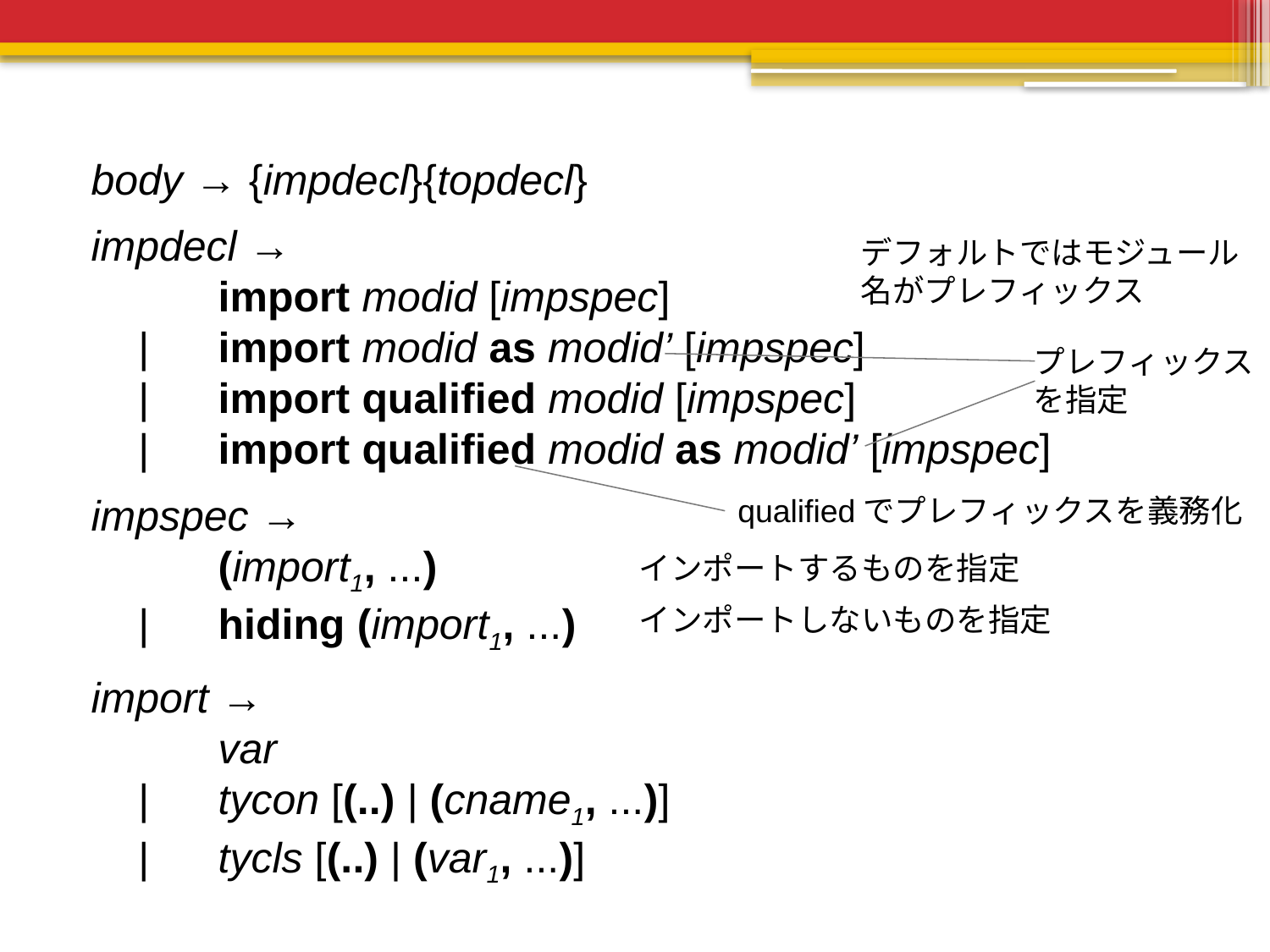

body → {impdecl}{topdecl}
impdecl →
	import modid [impspec]
    |	import modid as modid’ [impspec]
    |	import qualified modid [impspec]
    |	import qualified modid as modid’ [impspec]
impspec →
	(import1, ...)
    |	hiding (import1, ...)
import →
	var
    |	tycon [(..) | (cname1, ...)]
    |	tycls [(..) | (var1, ...)]
デフォルトではモジュール名がプレフィックス
プレフィックスを指定
qualifiedでプレフィックスを義務化
インポートするものを指定
インポートしないものを指定